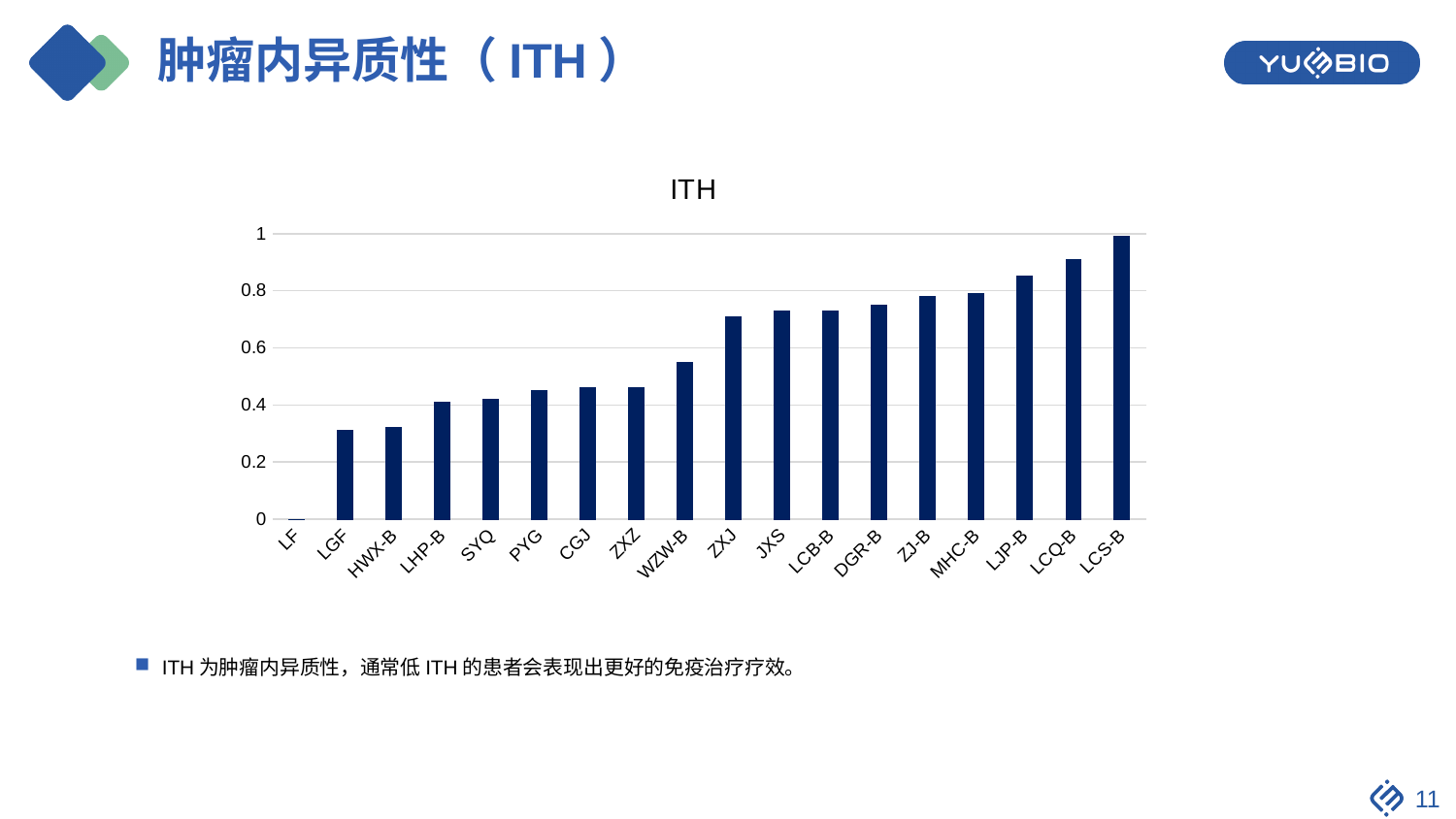

# 肿瘤内异质性（ITH）

### Chart:

| Category | ITH |
|---|---|
| LF | 0.0 |
| LGF | 0.31 |
| HWX-B | 0.32 |
| LHP-B | 0.41 |
| SYQ | 0.42 |
| PYG | 0.45 |
| CGJ | 0.46 |
| ZXZ | 0.46 |
| WZW-B | 0.55 |
| ZXJ | 0.71 |
| JXS | 0.73 |
| LCB-B | 0.73 |
| DGR-B | 0.75 |
| ZJ-B | 0.78 |
| MHC-B | 0.79 |
| LJP-B | 0.85 |
| LCQ-B | 0.91 |
| LCS-B | 0.99 |
ITH为肿瘤内异质性，通常低ITH的患者会表现出更好的免疫治疗疗效。